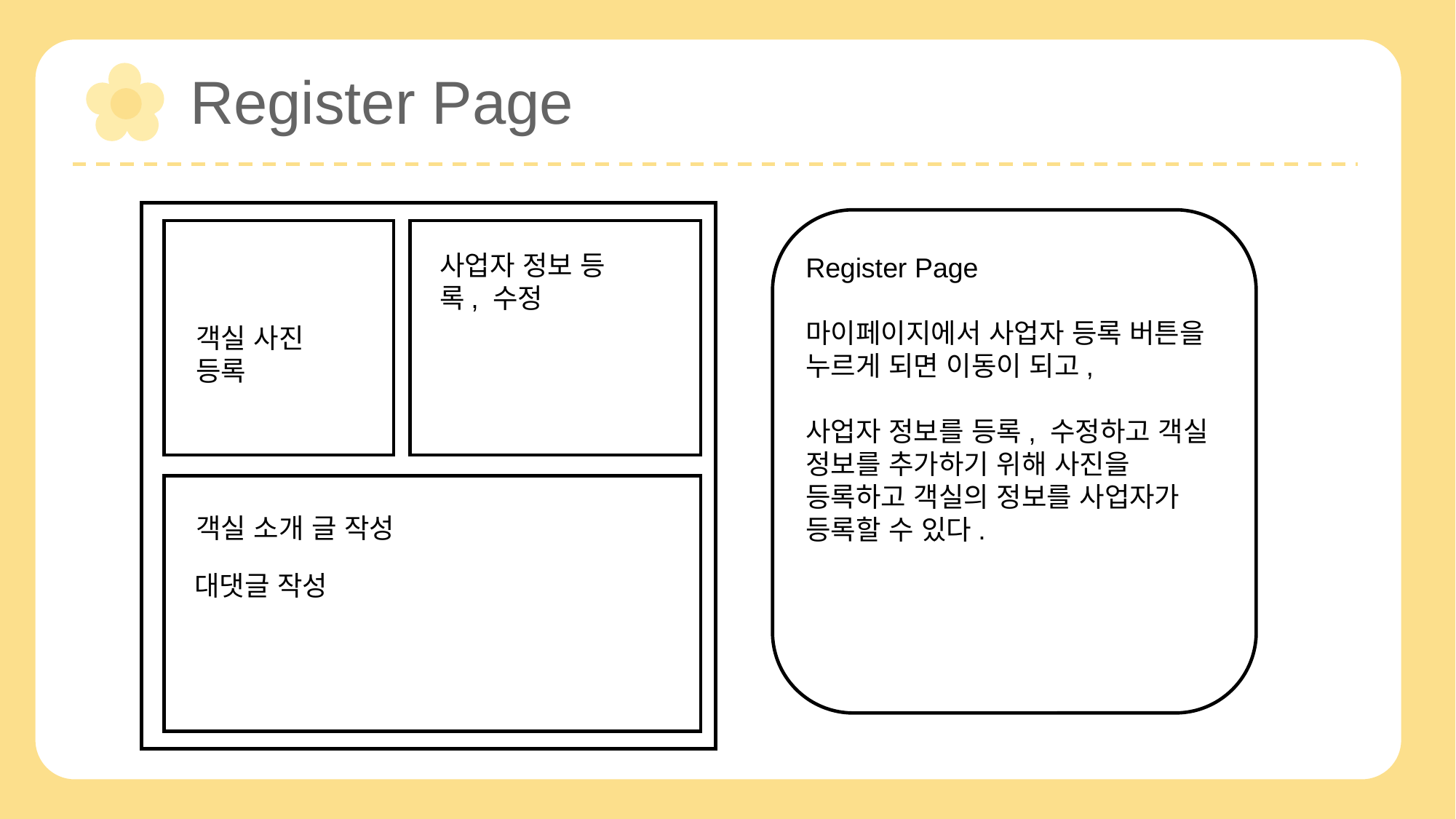

Register Page

 등

사업자 정보 등록, 수정
Register Page

마이페이지에서 사업자 등록 버튼을 누르게 되면 이동이 되고,

사업자 정보를 등록, 수정하고 객실 정보를 추가하기 위해 사진을 등록하고 객실의 정보를 사업자가 등록할 수 있다.
객실 사진 등록

객실 소개 글 작성
대댓글 작성